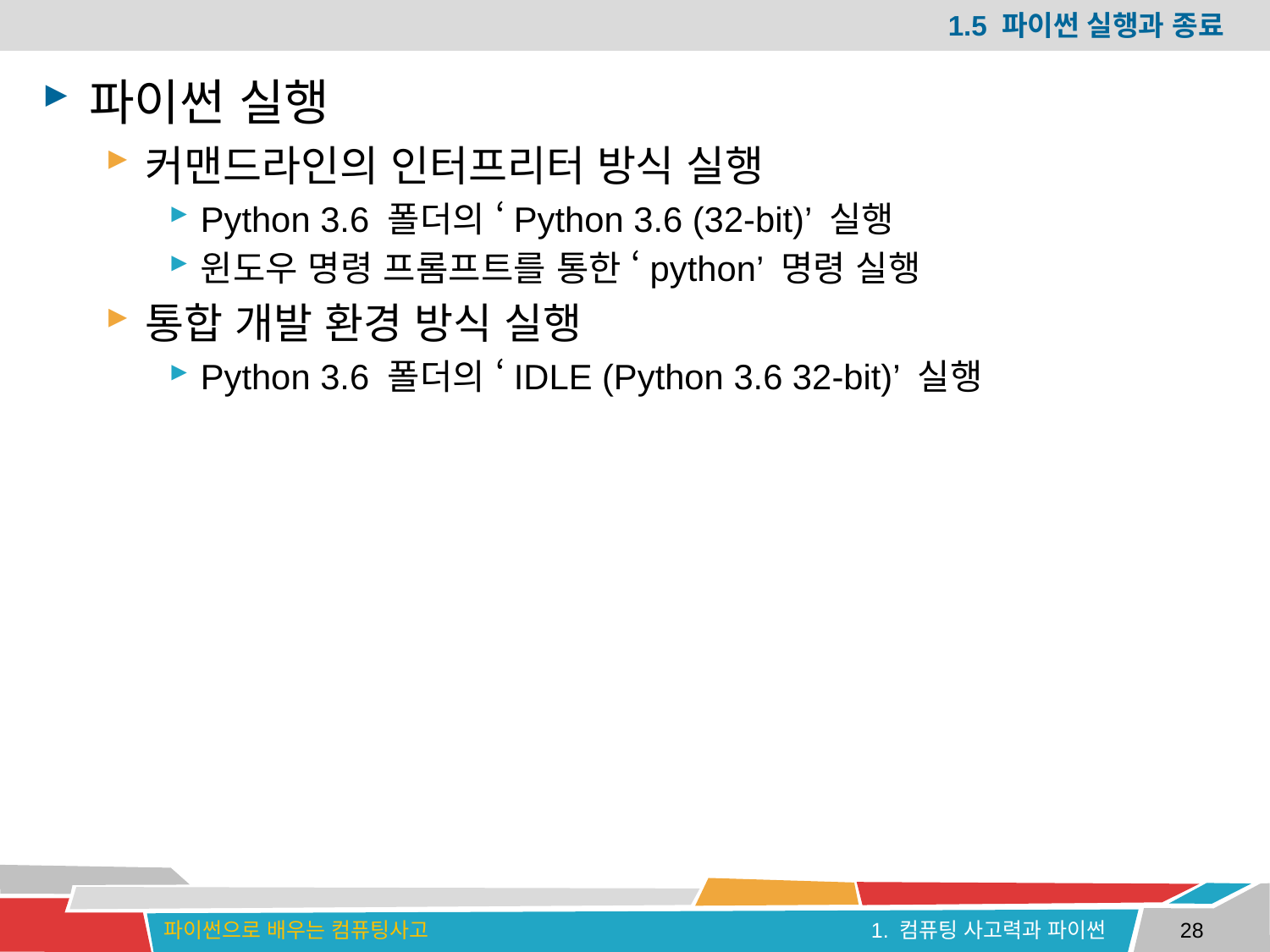

# 1.5 파이썬 실행과 종료
파이썬 실행
커맨드라인의 인터프리터 방식 실행
Python 3.6 폴더의 ‘Python 3.6 (32-bit)’ 실행
윈도우 명령 프롬프트를 통한 ‘python’ 명령 실행
통합 개발 환경 방식 실행
Python 3.6 폴더의 ‘IDLE (Python 3.6 32-bit)’ 실행
28